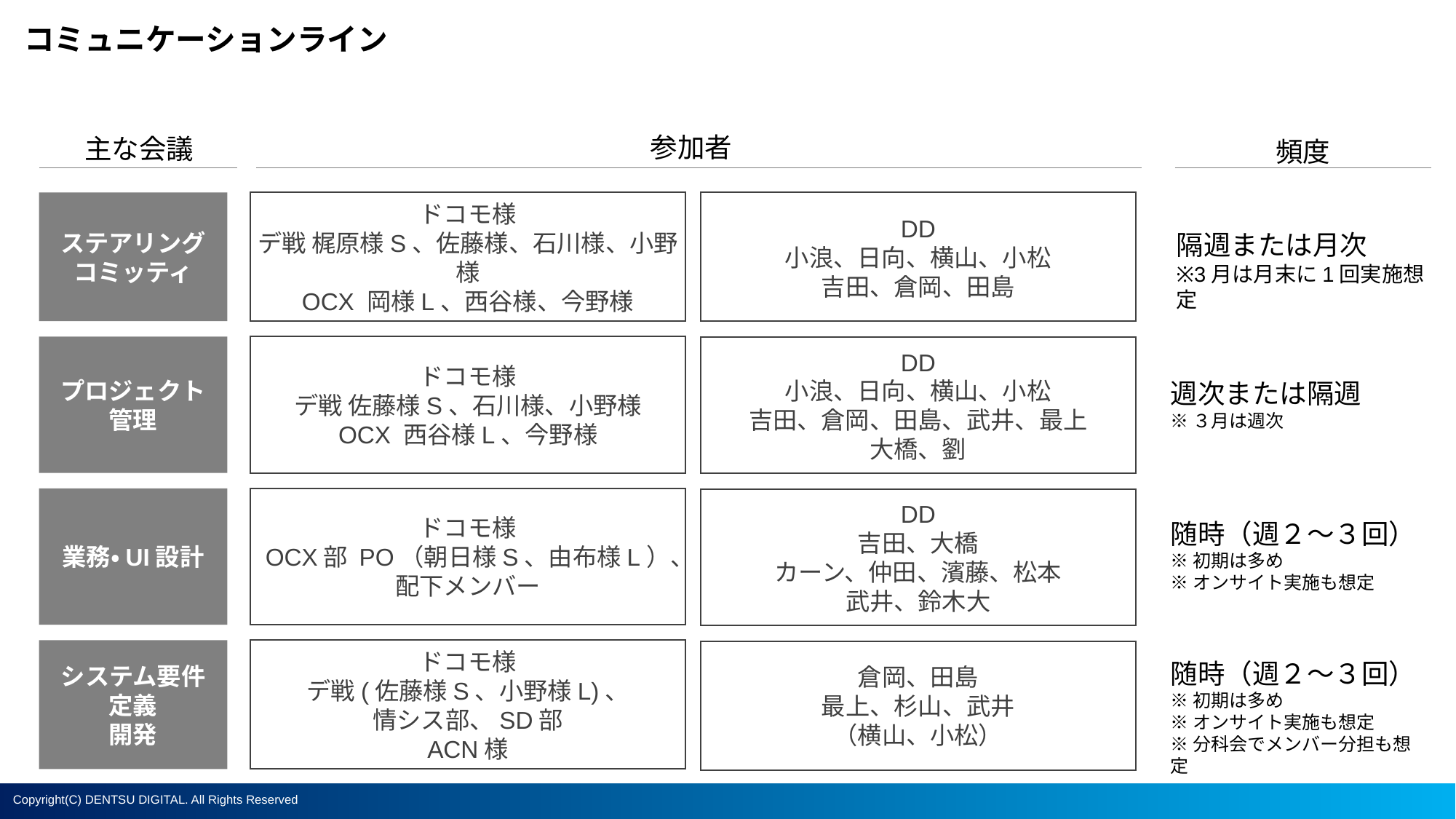

コミュニケーションライン
参加者
主な会議
頻度
ステアリングコミッティ
ドコモ様
デ戦 梶原様S、佐藤様、石川様、小野様
OCX 岡様L、西谷様、今野様
DD
小浪、日向、横山、小松
吉田、倉岡、田島
隔週または月次
※3月は月末に1回実施想定
プロジェクト管理
ドコモ様
デ戦 佐藤様S、石川様、小野様
OCX 西谷様L、今野様
DD
小浪、日向、横山、小松
吉田、倉岡、田島、武井、最上
大橋、劉
週次または隔週
※３月は週次
業務・UI設計
ドコモ様
OCX部 PO（朝日様S、由布様L）、
配下メンバー
DD
吉田、大橋
カーン、仲田、濱藤、松本
武井、鈴木大
随時（週２～３回）
※初期は多め
※オンサイト実施も想定
システム要件定義
開発
ドコモ様
デ戦(佐藤様S、小野様L)、
情シス部、SD部
ACN様
倉岡、田島
最上、杉山、武井
（横山、小松）
随時（週２～３回）
※初期は多め
※オンサイト実施も想定
※分科会でメンバー分担も想定